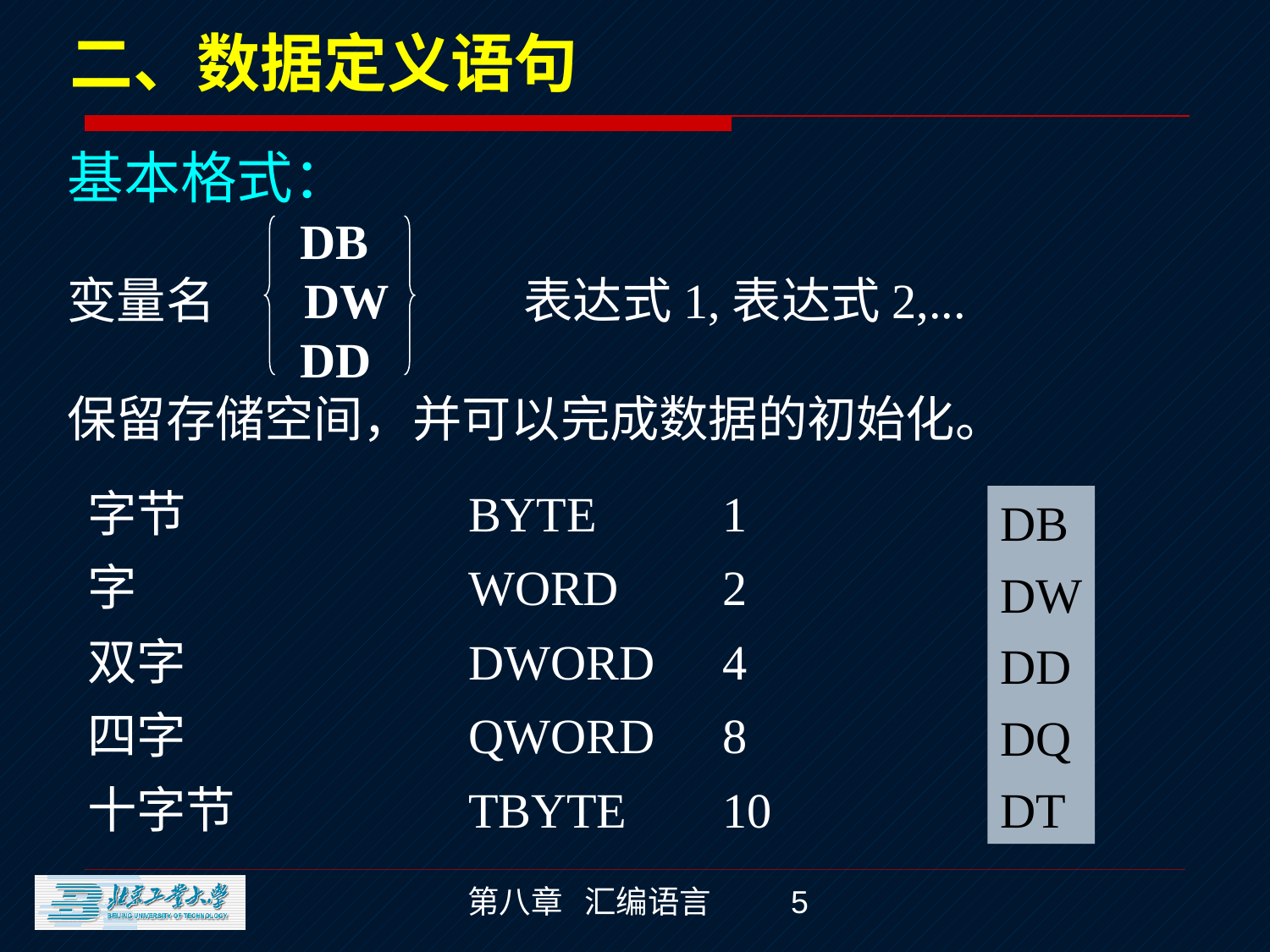

二、数据定义语句
基本格式：
                   DB
变量名       DW          表达式1,表达式2,...
                   DD
保留存储空间，并可以完成数据的初始化。

字节			BYTE	1
字			WORD	2
双字			DWORD	4
四字			QWORD	8
十字节		TBYTE	10
DB
DW
DD
DQ
DT